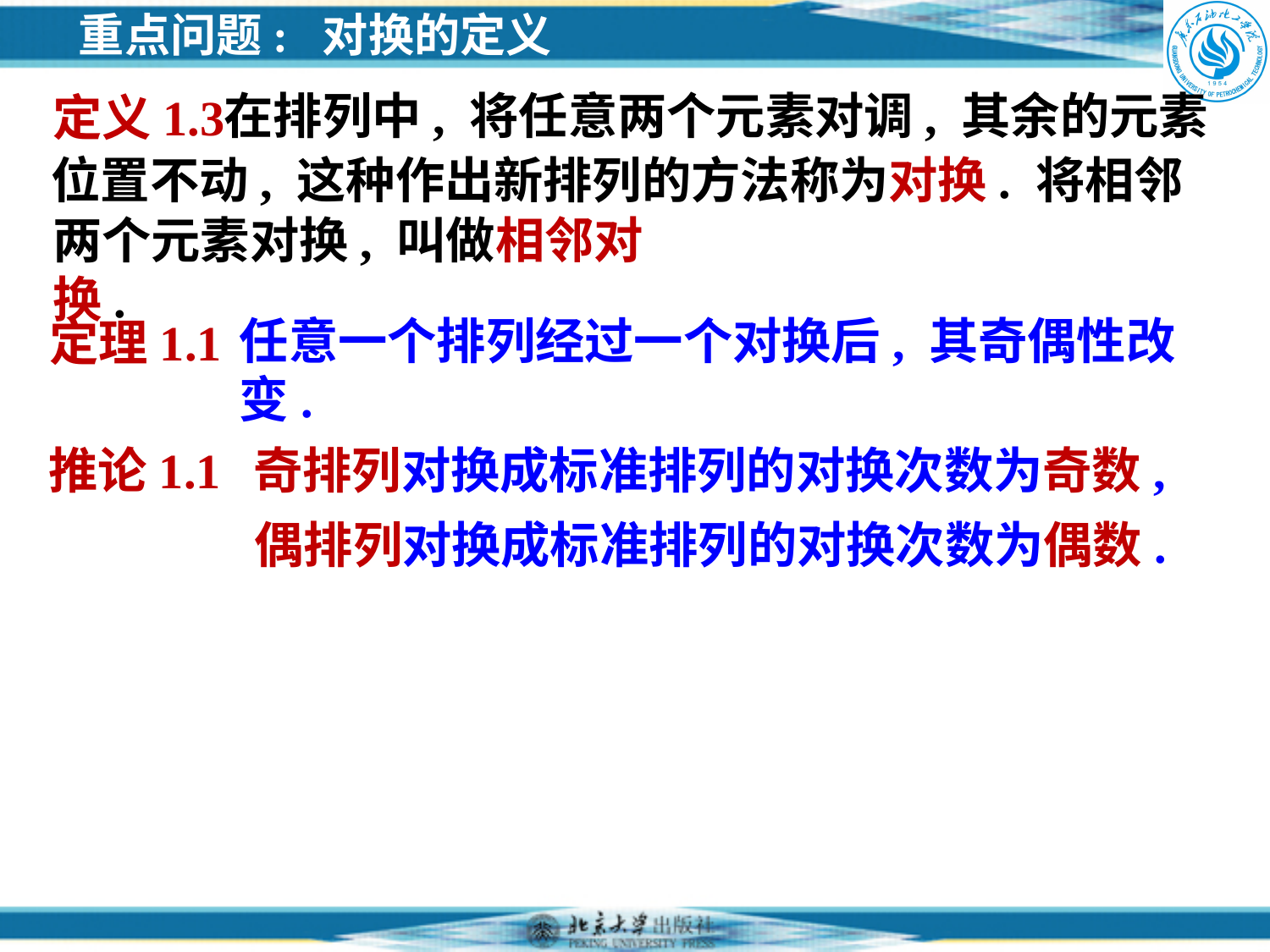

重点问题:  对换的定义

 在排列中, 将任意两个元素对调, 其余的元素
定义1.3
位置不动, 这种作出新排列的方法称为对换. 将相邻
两个元素对换, 叫做相邻对换.
任意一个排列经过一个对换后, 其奇偶性改变.
定理1.1
推论1.1
奇排列对换成标准排列的对换次数为奇数,
偶排列对换成标准排列的对换次数为偶数.